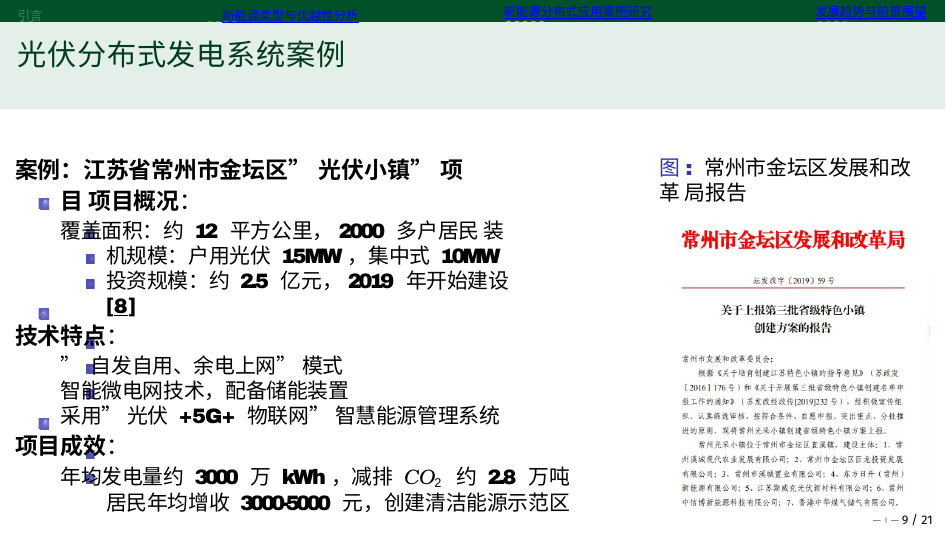

引言	新能源类型与优越性分析

光伏分布式发电系统案例
新能源分布式应用案例研究
发展趋势与前景展望

案例：江苏省常州市金坛区” 光伏小镇” 项目 项目概况：
覆盖面积：约 12 平方公里，2000 多户居民 装机规模：户用光伏 15MW，集中式 10MW  投资规模：约 2.5 亿元，2019 年开始建设 [8]
技术特点：
” 自发自用、余电上网” 模式
智能微电网技术，配备储能装置
采用” 光伏 +5G+ 物联网” 智慧能源管理系统
项目成效：
年均发电量约 3000 万 kWh，减排 CO2 约 2.8 万吨 居民年均增收 3000-5000 元，创建清洁能源示范区
图: 常州市金坛区发展和改革 局报告

9 / 21